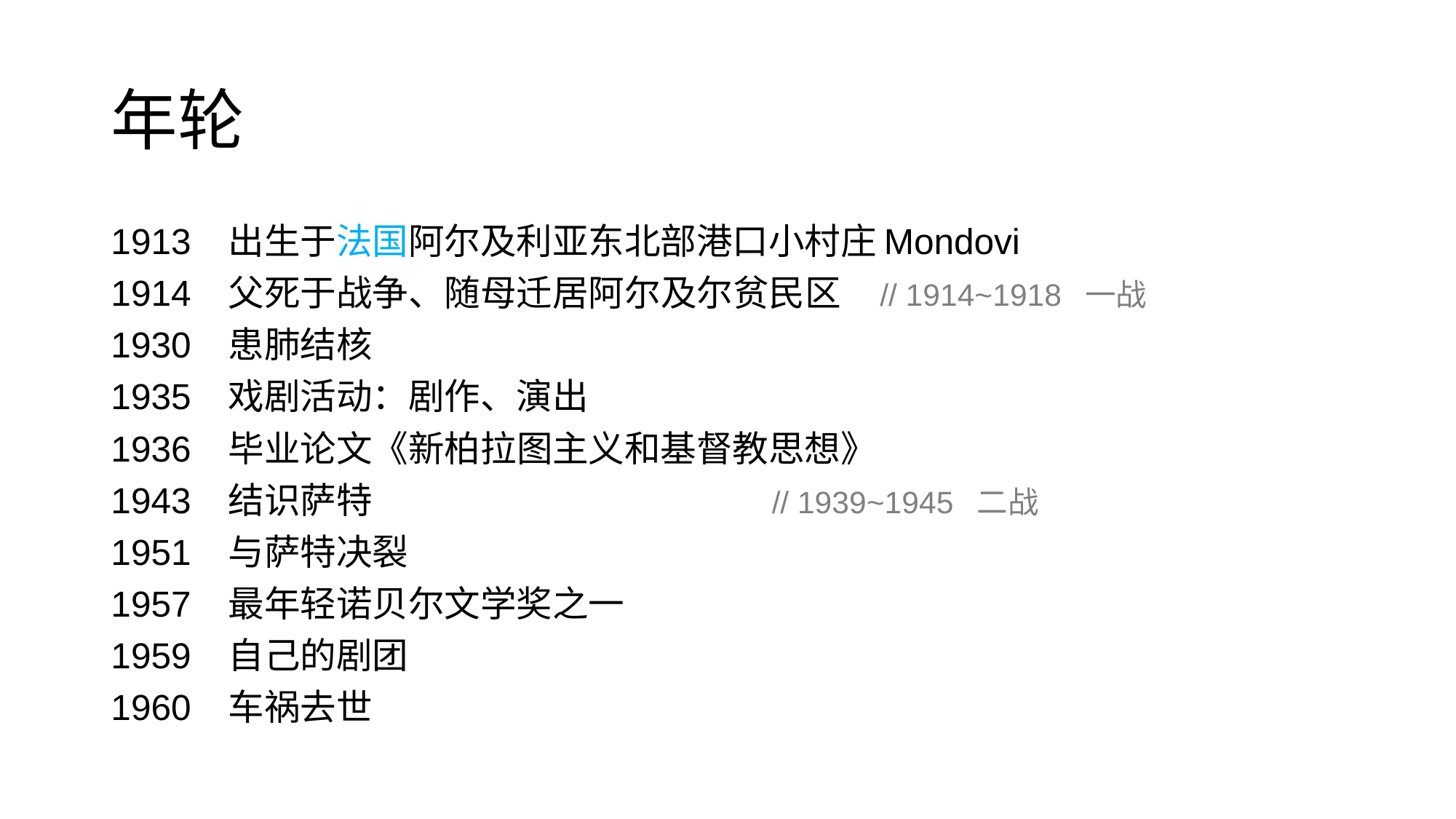

# 年轮
1913   出生于法国阿尔及利亚东北部港口小村庄Mondovi
1914   父死于战争、随母迁居阿尔及尔贫民区    // 1914~1918  一战
1930   患肺结核
1935   戏剧活动：剧作、演出
1936   毕业论文《新柏拉图主义和基督教思想》
1943   结识萨特                                                 // 1939~1945  二战
1951   与萨特决裂
1957   最年轻诺贝尔文学奖之一
1959   自己的剧团
1960   车祸去世